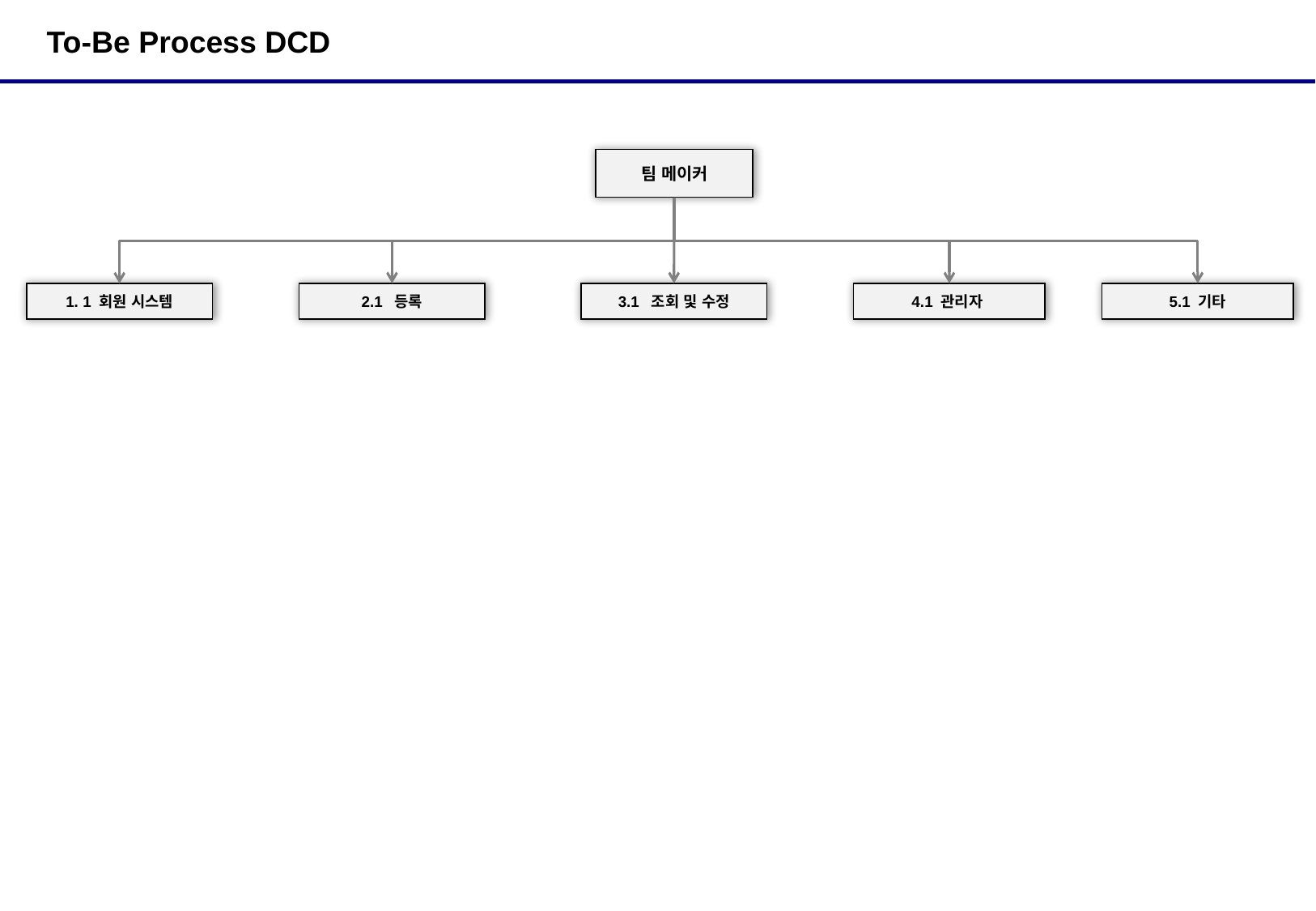

# To-Be Process DCD
 팀 메이커
2.1  등록
3.1  조회 및 수정
4.1 관리자
5.1 기타
1. 1 회원 시스템